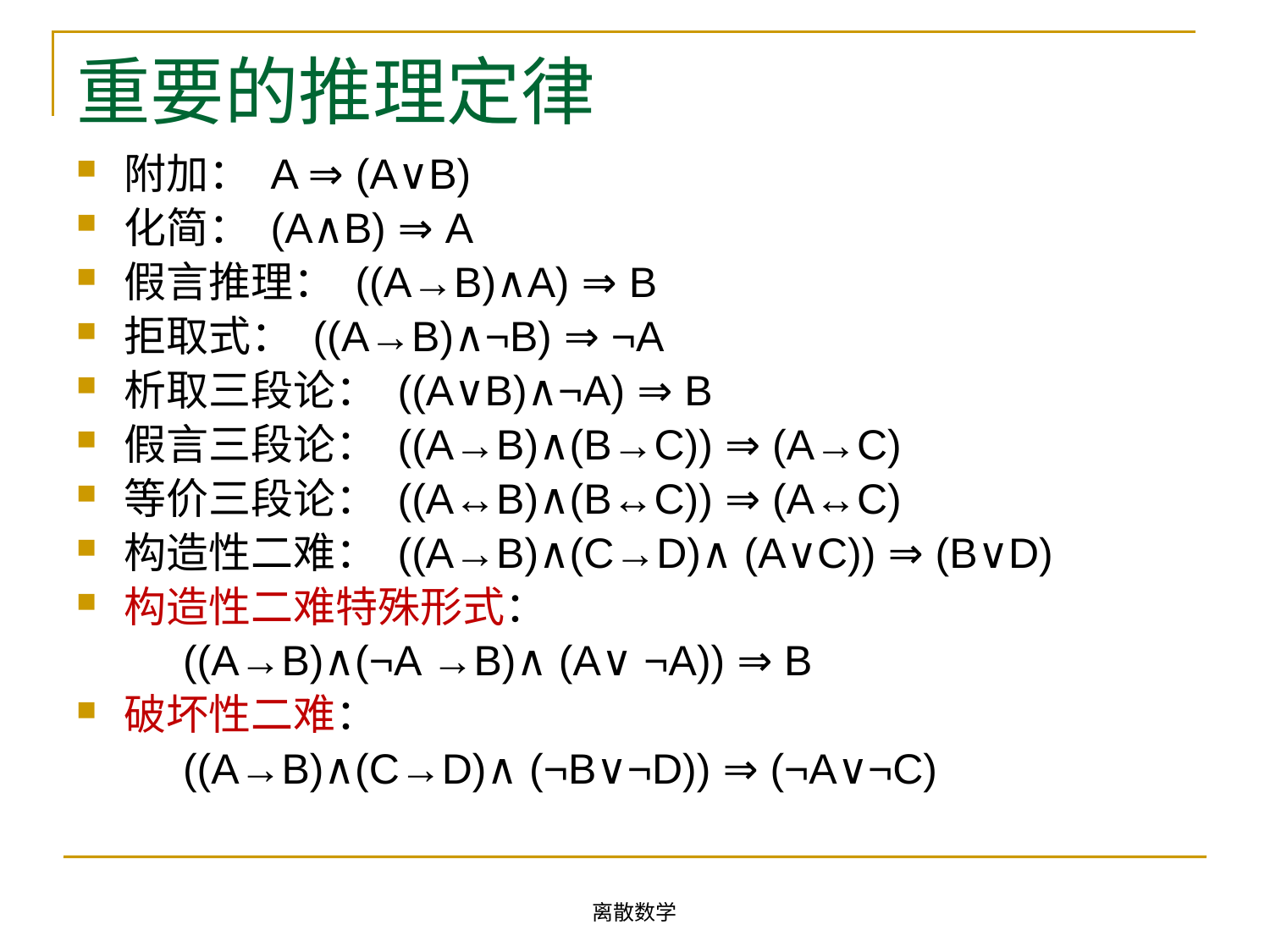

# 重要的推理定律
附加： A ⇒ (A∨B)
化简： (A∧B) ⇒ A
假言推理： ((A→B)∧A) ⇒ B
拒取式： ((A→B)∧¬B) ⇒ ¬A
析取三段论： ((A∨B)∧¬A) ⇒ B
假言三段论： ((A→B)∧(B→C)) ⇒ (A→C)
等价三段论： ((A↔B)∧(B↔C)) ⇒ (A↔C)
构造性二难： ((A→B)∧(C→D)∧ (A∨C)) ⇒ (B∨D)
构造性二难特殊形式：
         ((A→B)∧(¬A →B)∧ (A∨ ¬A)) ⇒ B
破坏性二难：
         ((A→B)∧(C→D)∧ (¬B∨¬D)) ⇒ (¬A∨¬C)

35
离散数学